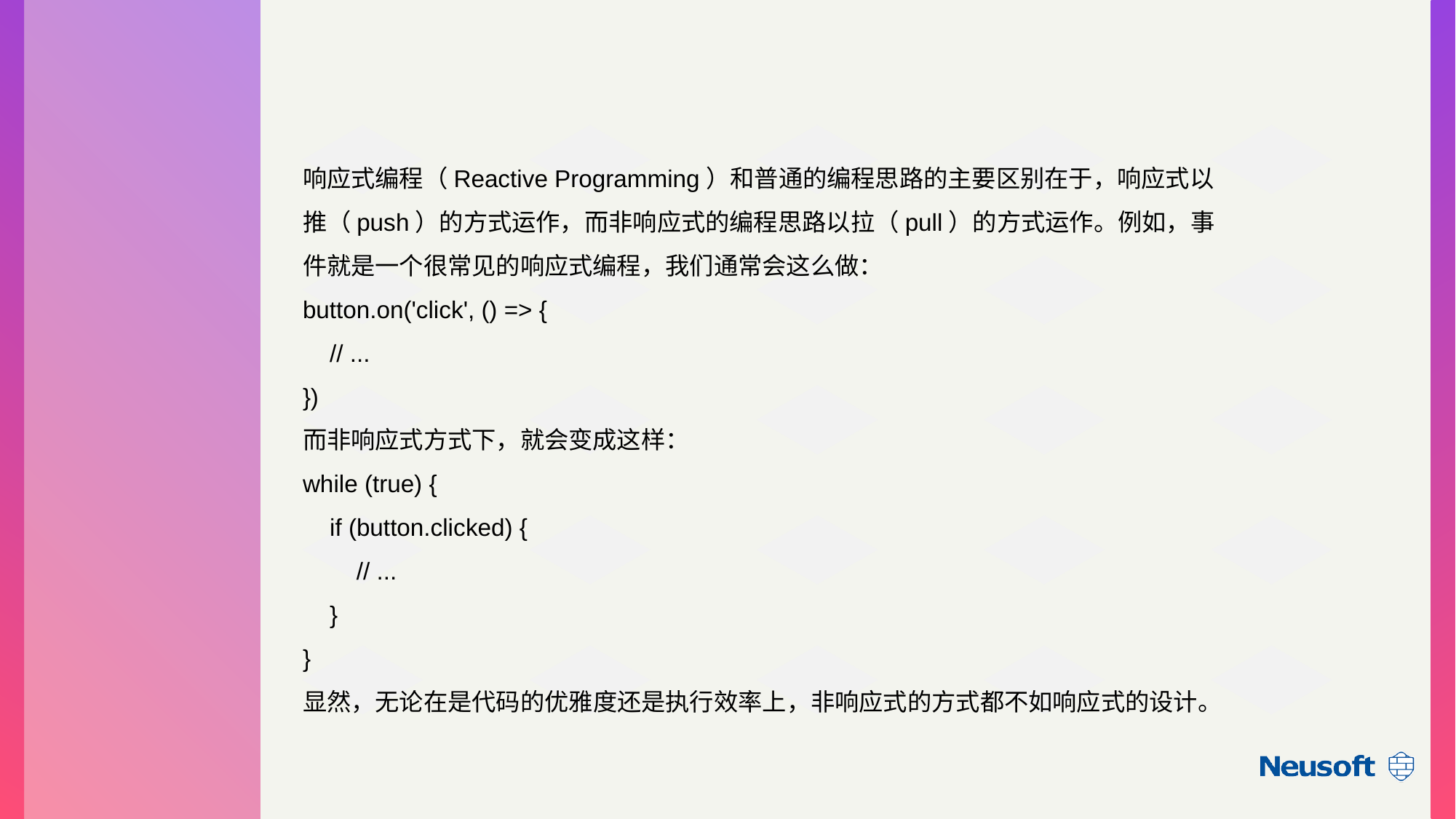

响应式编程（Reactive Programming）和普通的编程思路的主要区别在于，响应式以推（push）的方式运作，而非响应式的编程思路以拉（pull）的方式运作。例如，事件就是一个很常见的响应式编程，我们通常会这么做：
button.on('click', () => {
    // ...
})
而非响应式方式下，就会变成这样：
while (true) {
    if (button.clicked) {
        // ...
    }
}
显然，无论在是代码的优雅度还是执行效率上，非响应式的方式都不如响应式的设计。